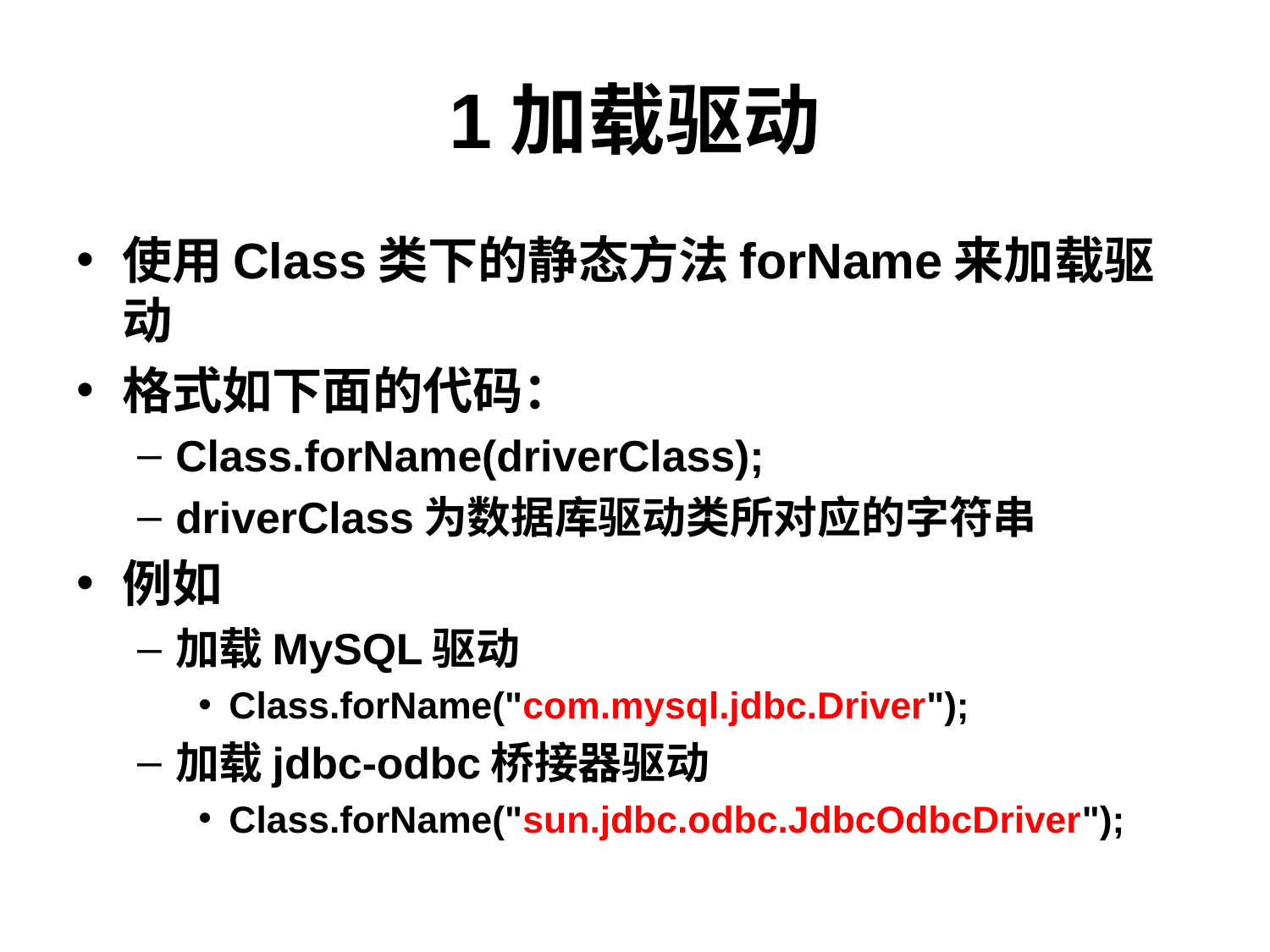

# 1加载驱动
使用Class类下的静态方法forName来加载驱动
格式如下面的代码：
Class.forName(driverClass);
driverClass为数据库驱动类所对应的字符串
例如
加载MySQL驱动
Class.forName("com.mysql.jdbc.Driver");
加载jdbc-odbc桥接器驱动
Class.forName("sun.jdbc.odbc.JdbcOdbcDriver");